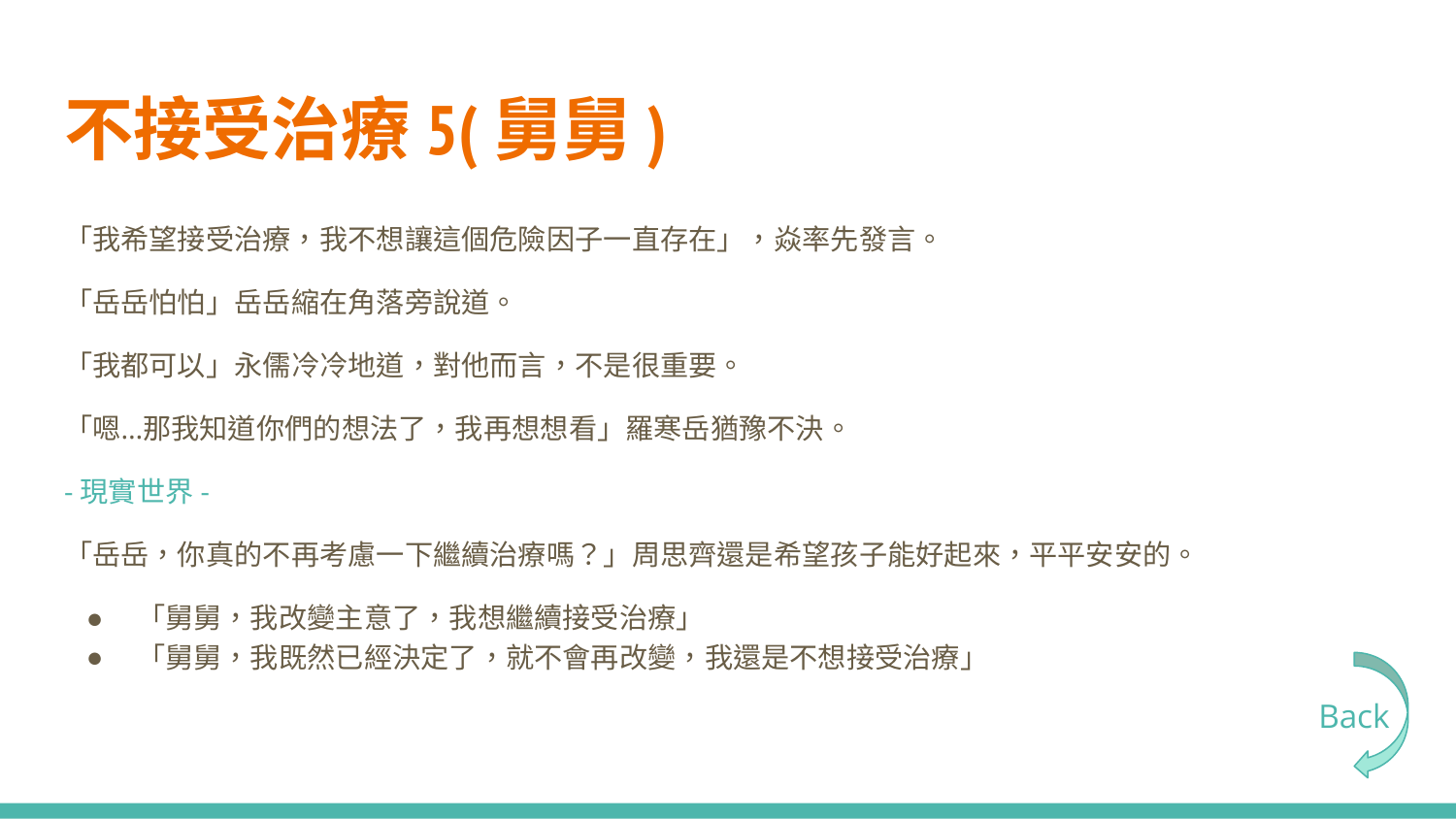

# 不接受治療5(舅舅)
「我希望接受治療，我不想讓這個危險因子一直存在」，焱率先發言。
「岳岳怕怕」岳岳縮在角落旁說道。
「我都可以」永儒冷冷地道，對他而言，不是很重要。
「嗯…那我知道你們的想法了，我再想想看」羅寒岳猶豫不決。
-現實世界-
「岳岳，你真的不再考慮一下繼續治療嗎？」周思齊還是希望孩子能好起來，平平安安的。
「舅舅，我改變主意了，我想繼續接受治療」
「舅舅，我既然已經決定了，就不會再改變，我還是不想接受治療」

Back